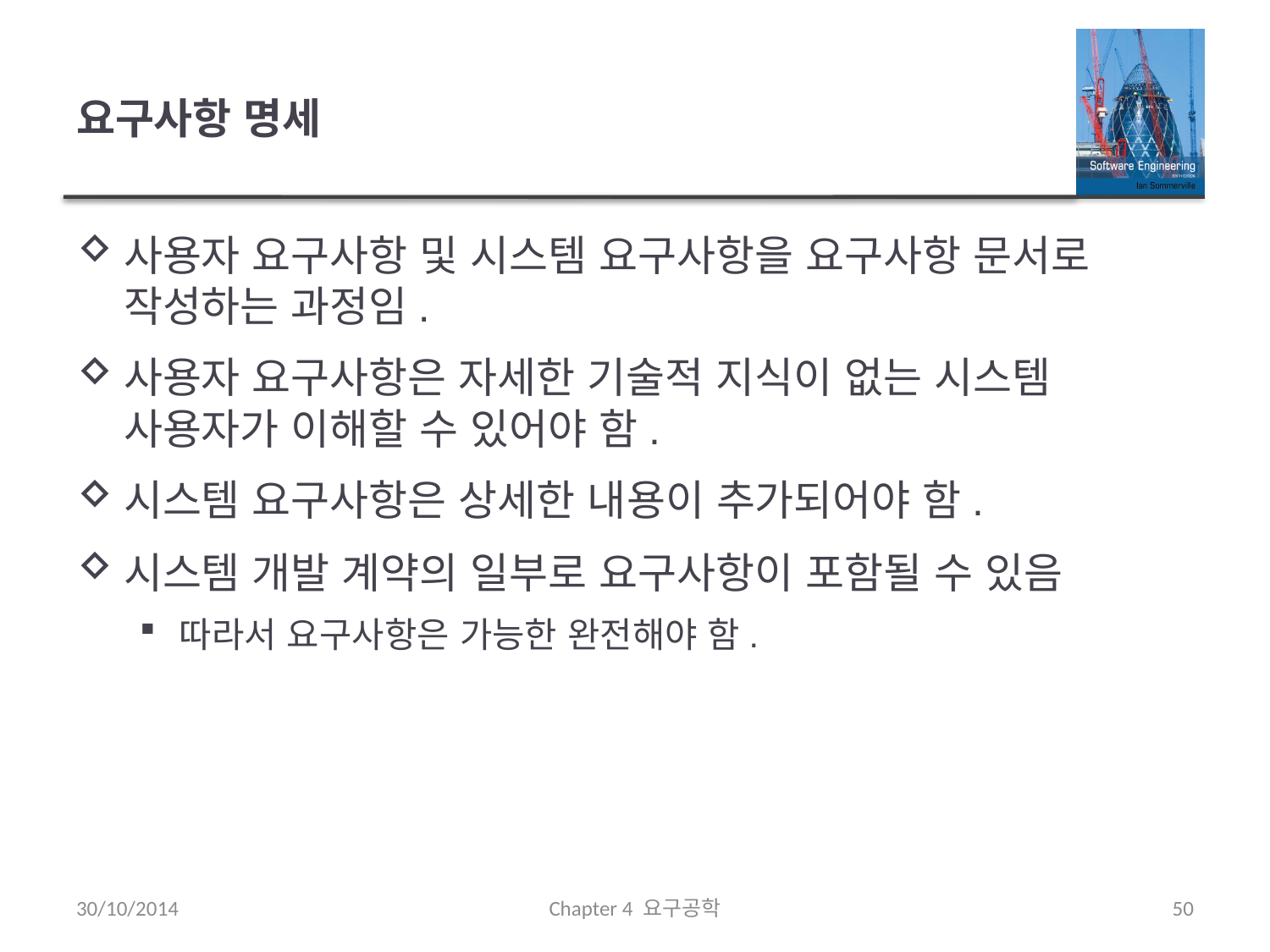

# 요구사항 명세
사용자 요구사항 및 시스템 요구사항을 요구사항 문서로 작성하는 과정임.
사용자 요구사항은 자세한 기술적 지식이 없는 시스템 사용자가 이해할 수 있어야 함.
시스템 요구사항은 상세한 내용이 추가되어야 함.
시스템 개발 계약의 일부로 요구사항이 포함될 수 있음
따라서 요구사항은 가능한 완전해야 함.
30/10/2014
Chapter 4 요구공학
50